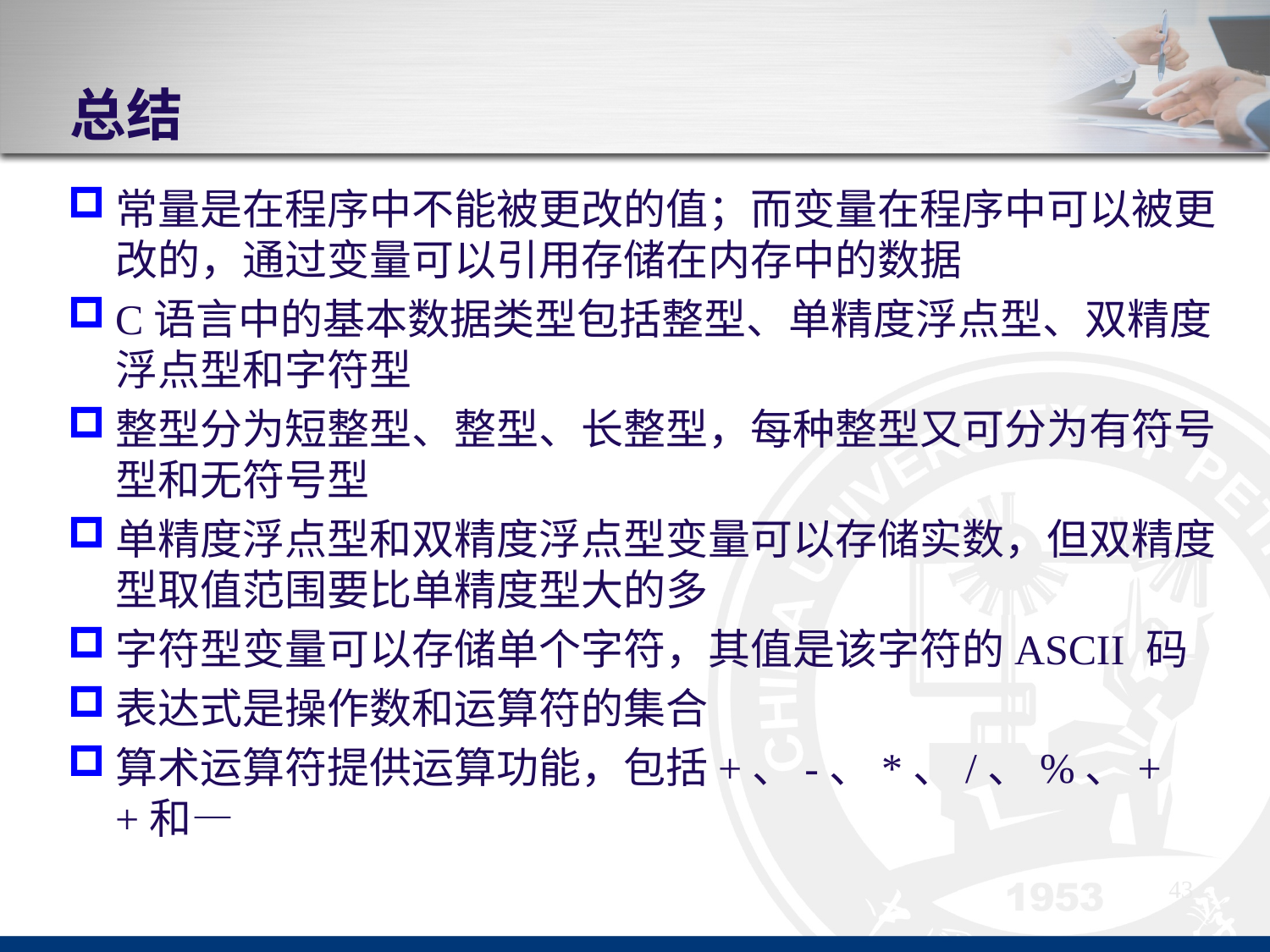

# 总结
常量是在程序中不能被更改的值；而变量在程序中可以被更改的，通过变量可以引用存储在内存中的数据
C语言中的基本数据类型包括整型、单精度浮点型、双精度浮点型和字符型
整型分为短整型、整型、长整型，每种整型又可分为有符号型和无符号型
单精度浮点型和双精度浮点型变量可以存储实数，但双精度型取值范围要比单精度型大的多
字符型变量可以存储单个字符，其值是该字符的ASCII 码
表达式是操作数和运算符的集合
算术运算符提供运算功能，包括+、-、*、/、%、++和—
43